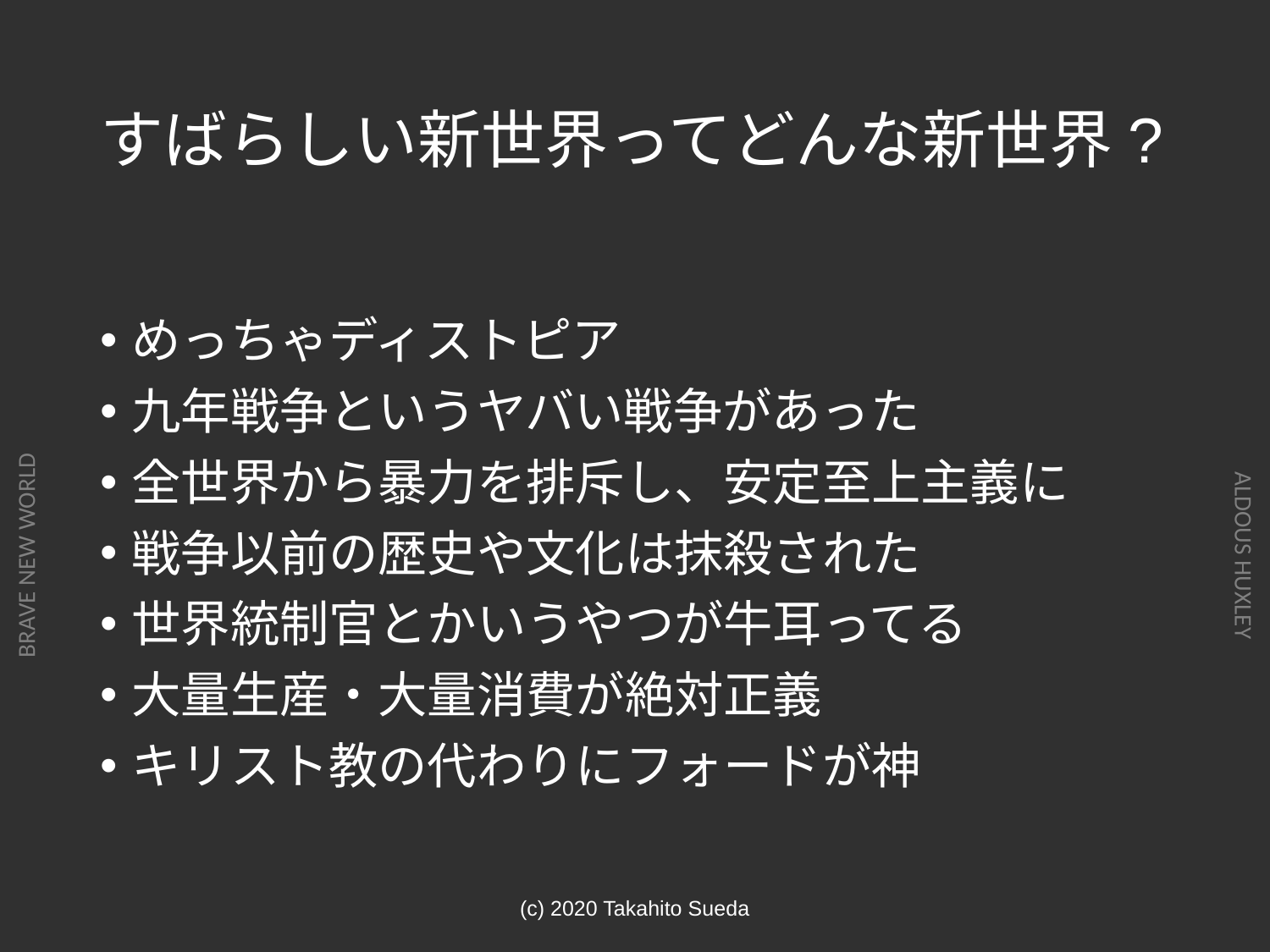

# すばらしい新世界ってどんな新世界?
めっちゃディストピア
九年戦争というヤバい戦争があった
全世界から暴力を排斥し、安定至上主義に
戦争以前の歴史や文化は抹殺された
世界統制官とかいうやつが牛耳ってる
大量生産・大量消費が絶対正義
キリスト教の代わりにフォードが神
(c) 2020 Takahito Sueda